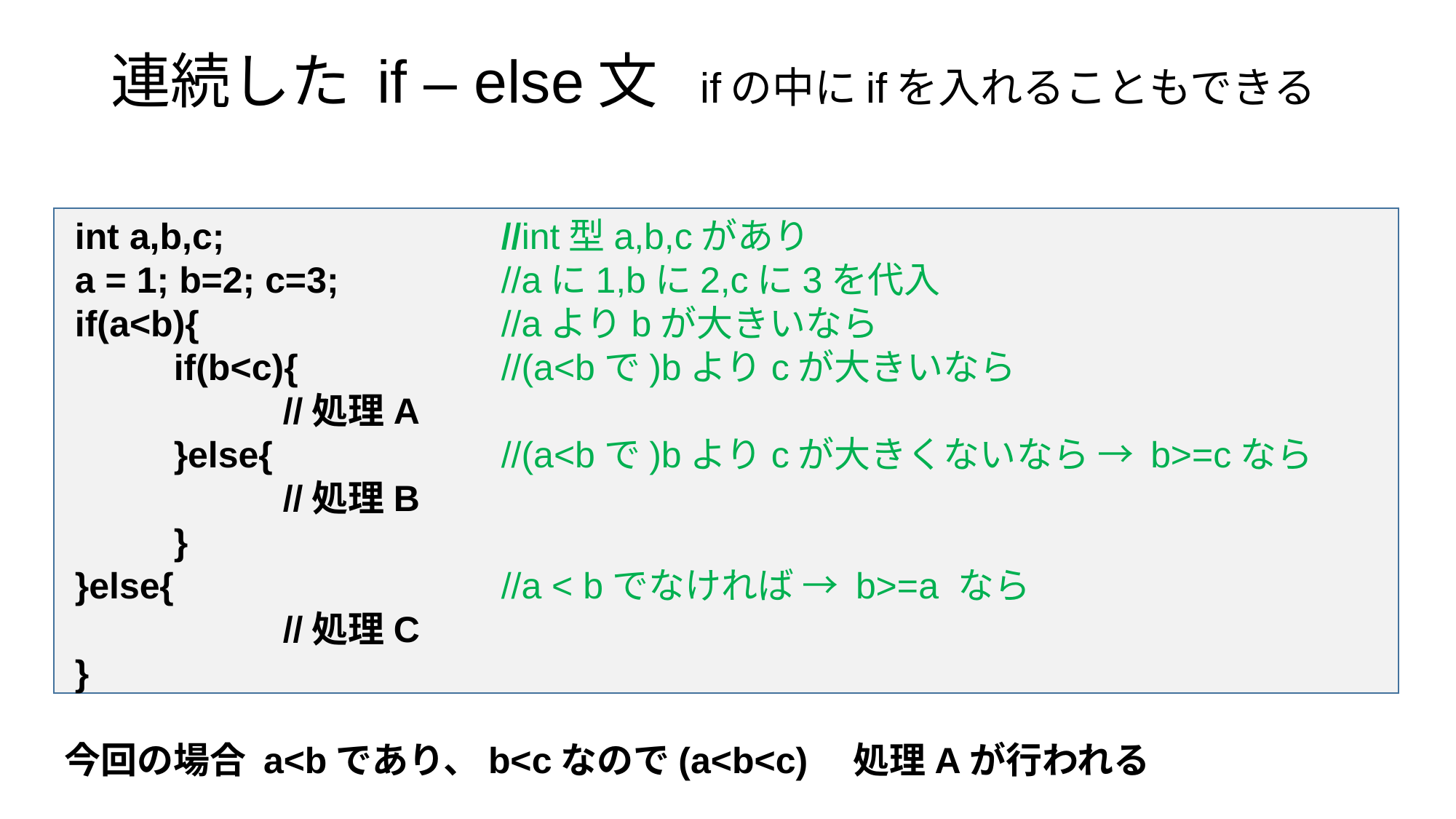

# 連続した if – else文  	ifの中にifを入れることもできる
 int a,b,c;			//int型a,b,cがあり
 a = 1; b=2; c=3;  		//aに1,bに2,cに3を代入
 if(a<b){			//aよりbが大きいなら
	if(b<c){		//(a<bで)bよりcが大きいなら
		//処理A
	}else{			//(a<bで)bよりcが大きくないなら → b>=cなら
		//処理B
	}
 }else{			//a < bでなければ → b>=a なら
		//処理C
 }

今回の場合 a<bであり、b<cなので(a<b<c)　処理Aが行われる